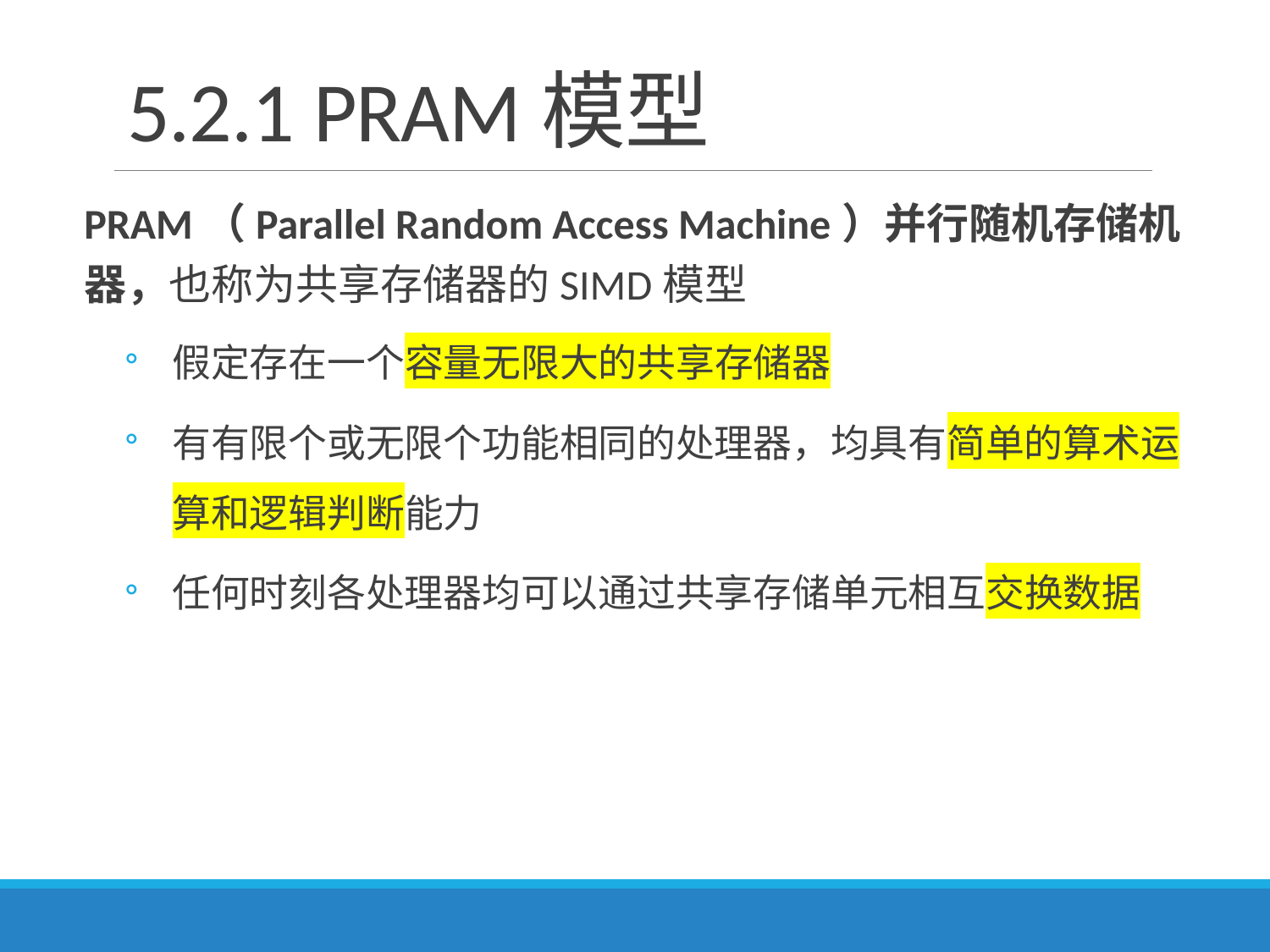

# 5.2.1 PRAM模型
PRAM（Parallel Random Access Machine）并行随机存储机器，也称为共享存储器的SIMD模型
假定存在一个容量无限大的共享存储器
有有限个或无限个功能相同的处理器，均具有简单的算术运算和逻辑判断能力
任何时刻各处理器均可以通过共享存储单元相互交换数据
19